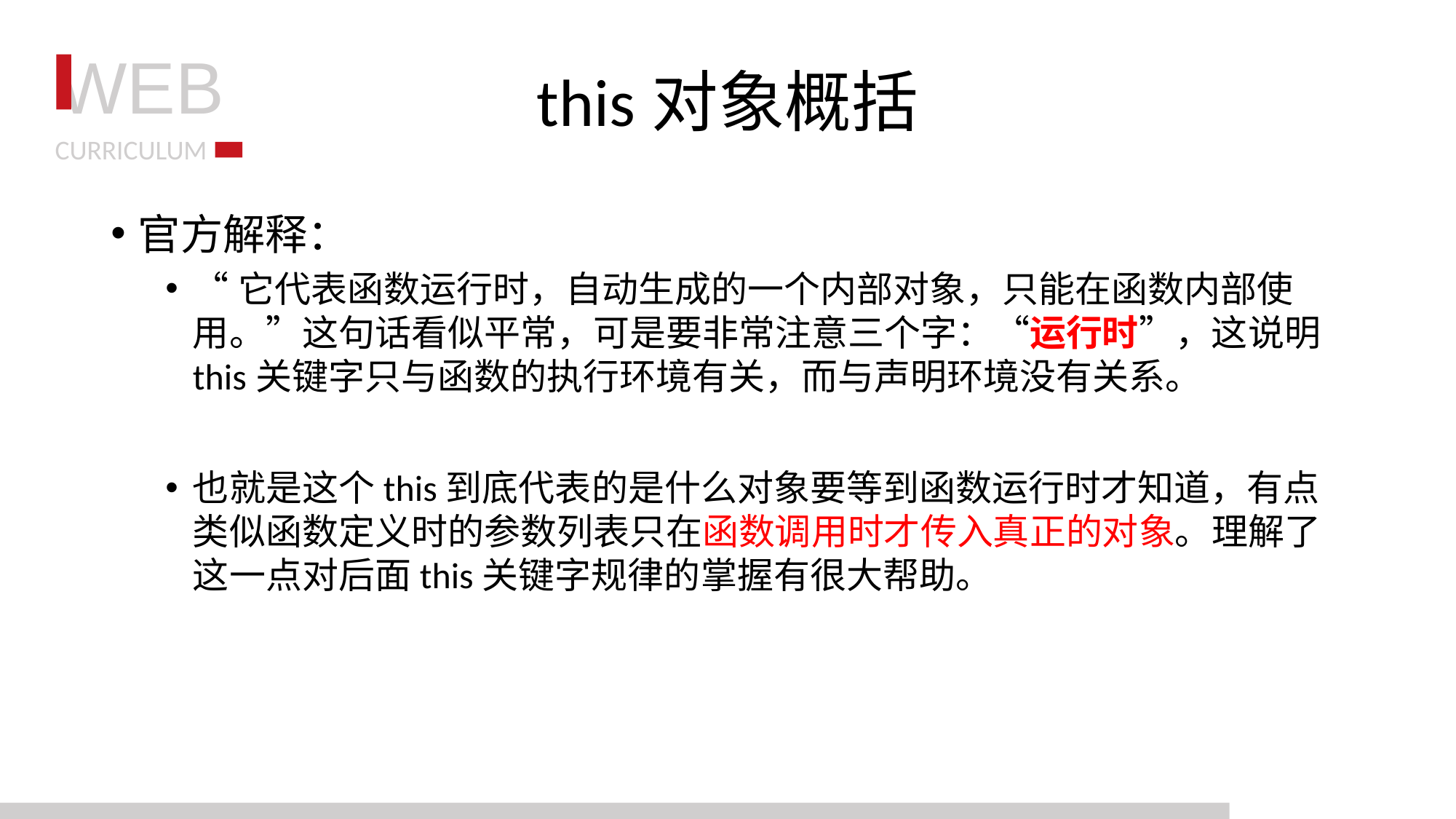

# this对象概括
官方解释：
“它代表函数运行时，自动生成的一个内部对象，只能在函数内部使用。”这句话看似平常，可是要非常注意三个字：“运行时”，这说明this关键字只与函数的执行环境有关，而与声明环境没有关系。

也就是这个this到底代表的是什么对象要等到函数运行时才知道，有点类似函数定义时的参数列表只在函数调用时才传入真正的对象。理解了这一点对后面this关键字规律的掌握有很大帮助。